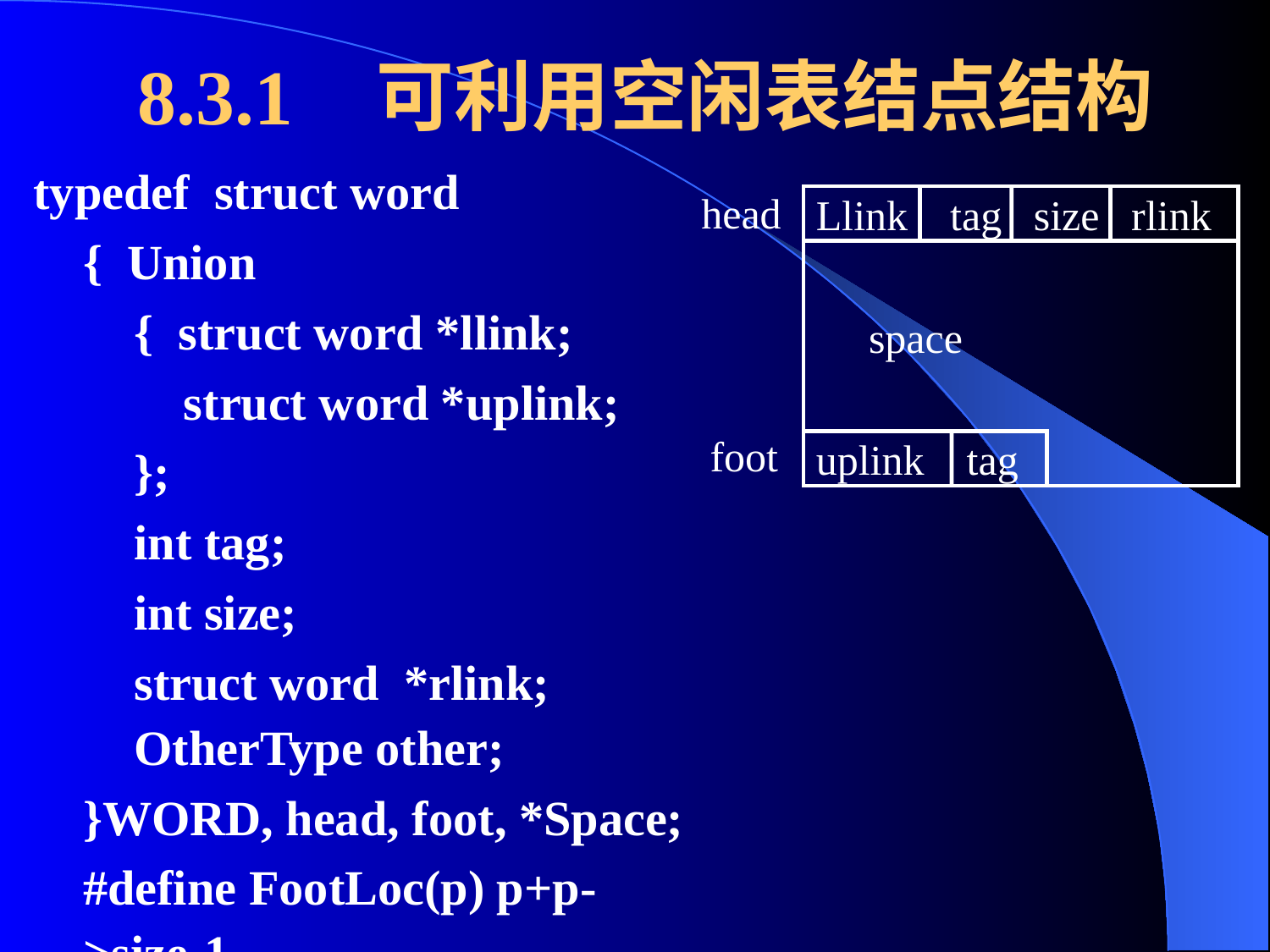

# 8.3.1   可利用空闲表结点结构
typedef  struct word
{  Union
{  struct word *llink;
struct word *uplink;
};
int tag;
int size;
struct word  *rlink;
OtherType other;
}WORD, head, foot, *Space;
#define FootLoc(p) p+p->size-1
head
Llink    tag   size   rlink

     space
uplink    tag

foot